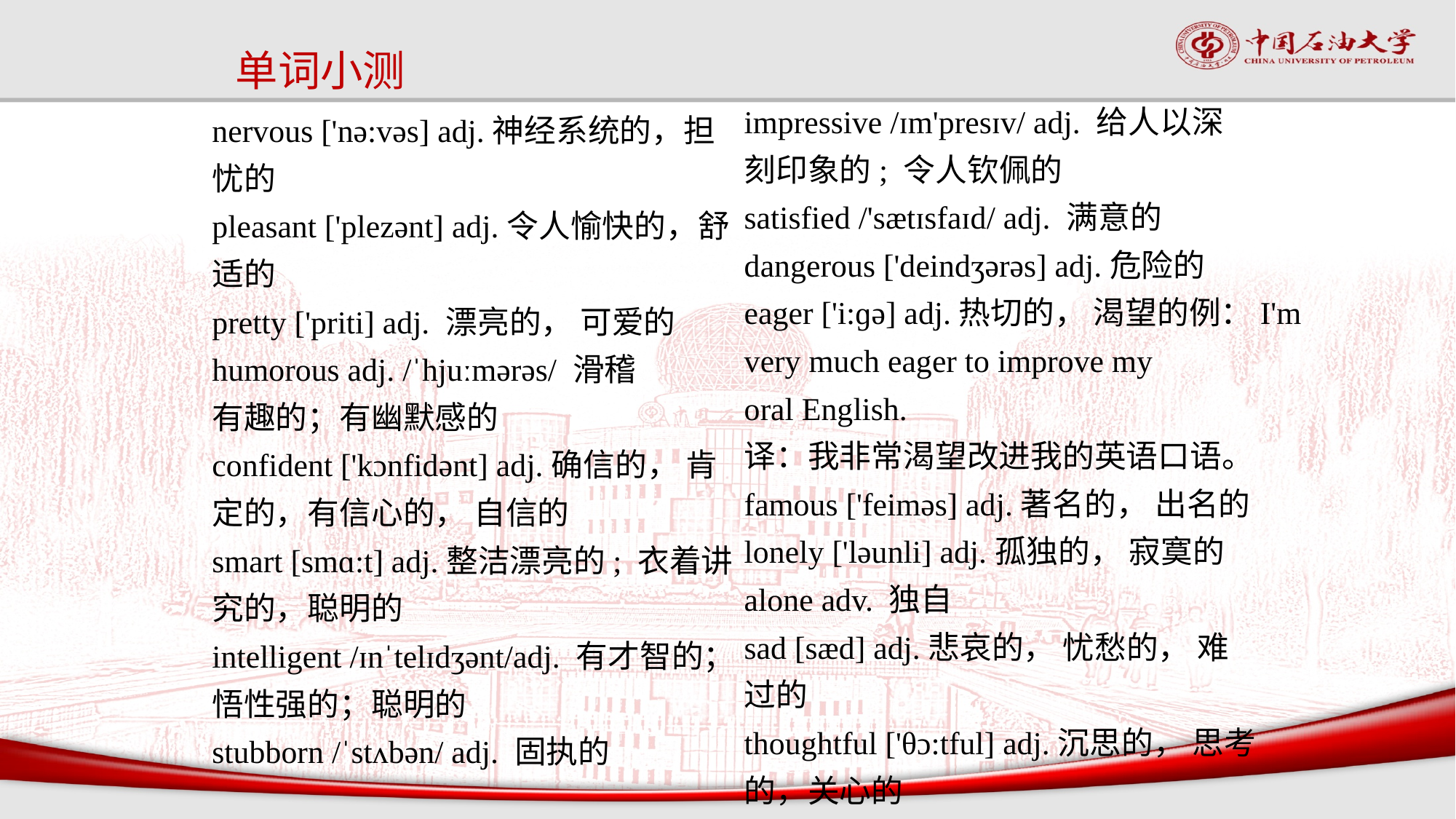

# 单词小测
impressive /ɪm'presɪv/ adj. 给人以深
刻印象的; 令人钦佩的
satisfied /'sætɪsfaɪd/ adj. 满意的
dangerous ['deindʒərəs] adj.危险的
eager ['i:ɡə] adj.热切的， 渴望的例：I'm very much eager to improve my
oral English.
译：我非常渴望改进我的英语口语。
famous ['feiməs] adj.著名的， 出名的
lonely ['ləunli] adj.孤独的， 寂寞的
alone adv. 独自
sad [sæd] adj.悲哀的， 忧愁的， 难
过的
thoughtful ['θɔ:tful] adj.沉思的， 思考
的，关心的

nervous ['nə:vəs] adj.神经系统的，担
忧的
pleasant ['plezənt] adj.令人愉快的，舒
适的
pretty ['priti] adj. 漂亮的， 可爱的
humorous adj. /ˈhjuːmərəs/ 滑稽
有趣的；有幽默感的
confident ['kɔnfidənt] adj.确信的， 肯
定的，有信心的， 自信的
smart [smɑ:t] adj.整洁漂亮的; 衣着讲
究的，聪明的
intelligent /ɪnˈtelɪdʒənt/adj. 有才智的；
悟性强的；聪明的
stubborn /ˈstʌbən/ adj. 固执的